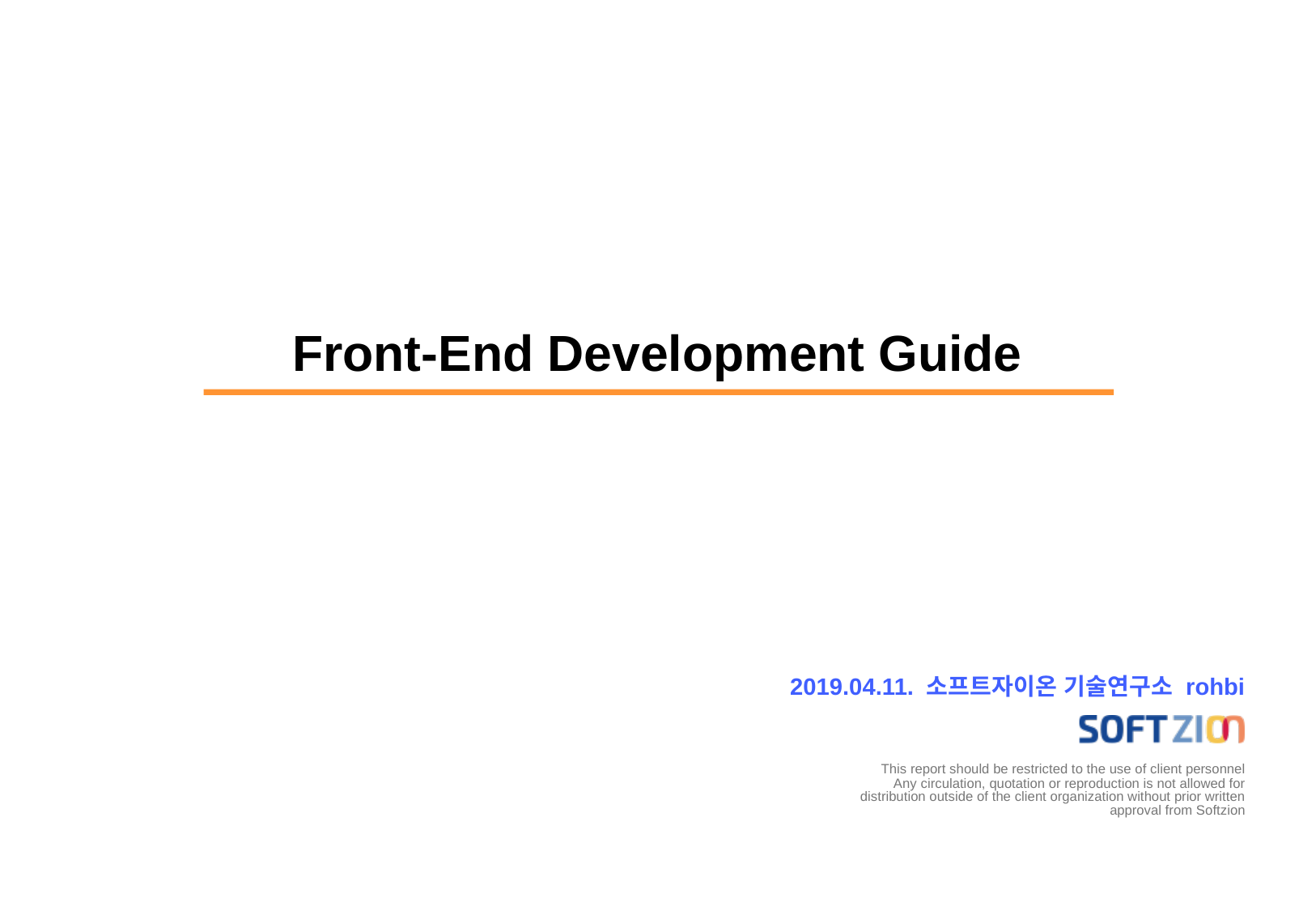

Front-End Development Guide
2019.04.11. 소프트자이온 기술연구소 rohbi